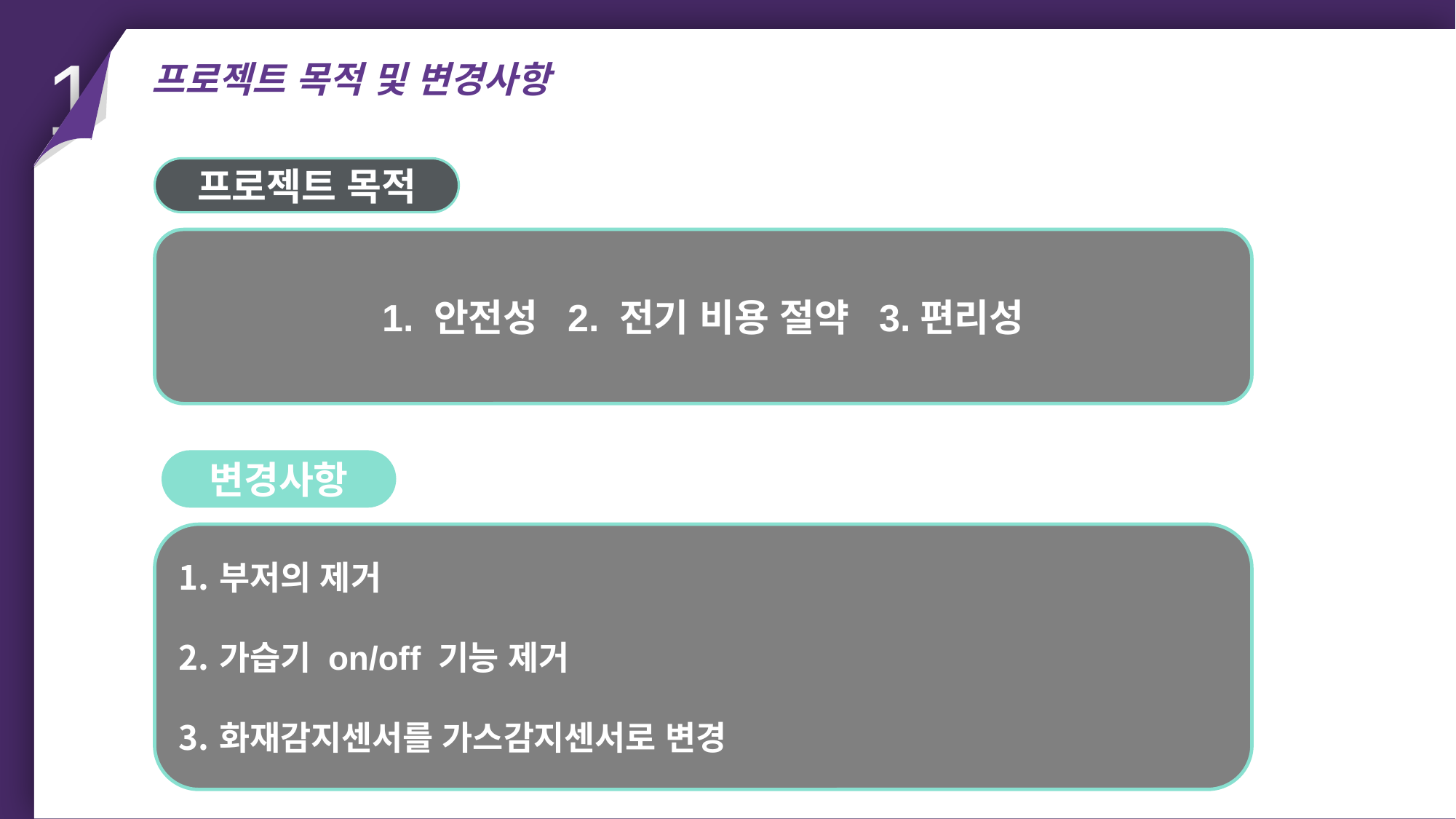

프로젝트 목적 및 변경사항

1
프로젝트 목적
1. 안전성  2. 전기 비용 절약  3.편리성
01
01
01
01
변경사항

부저의 제거

가습기 on/off 기능 제거

화재감지센서를 가스감지센서로 변경